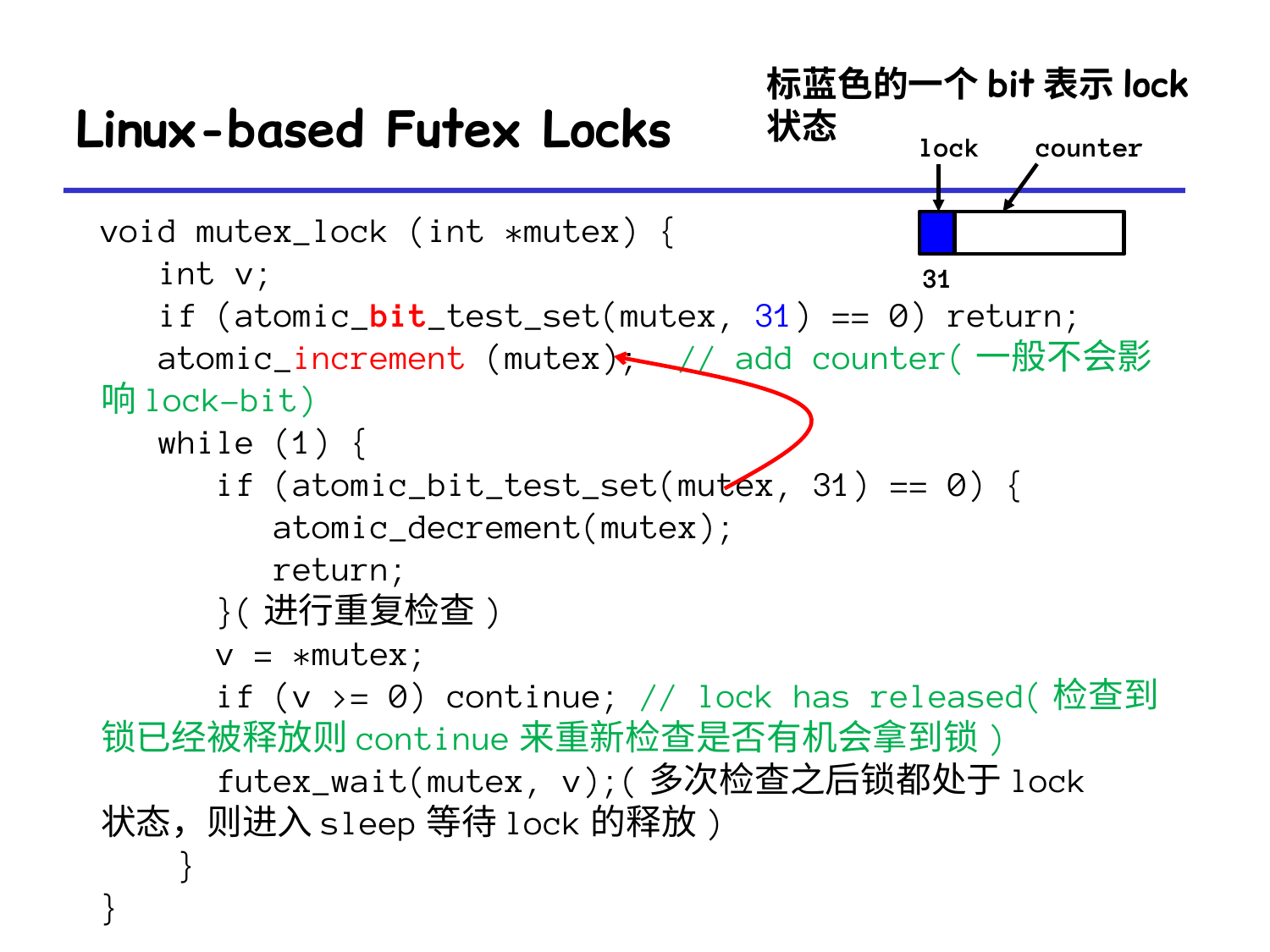

标蓝色的一个bit表示lock
状态
# Linux-based Futex Locks
lock
counter
void mutex_lock (int *mutex) {
   int v;
   if (atomic_bit_test_set(mutex, 31) == 0) return;
   atomic_increment (mutex);  // add counter(一般不会影响lock-bit)
   while (1) {
      if (atomic_bit_test_set(mutex, 31) == 0) {
         atomic_decrement(mutex);
         return;
      }(进行重复检查)
      v = *mutex;
      if (v >= 0) continue; // lock has released(检查到锁已经被释放则continue来重新检查是否有机会拿到锁)
      futex_wait(mutex, v);(多次检查之后锁都处于lock
状态，则进入sleep等待lock的释放)
    }
}

31

40